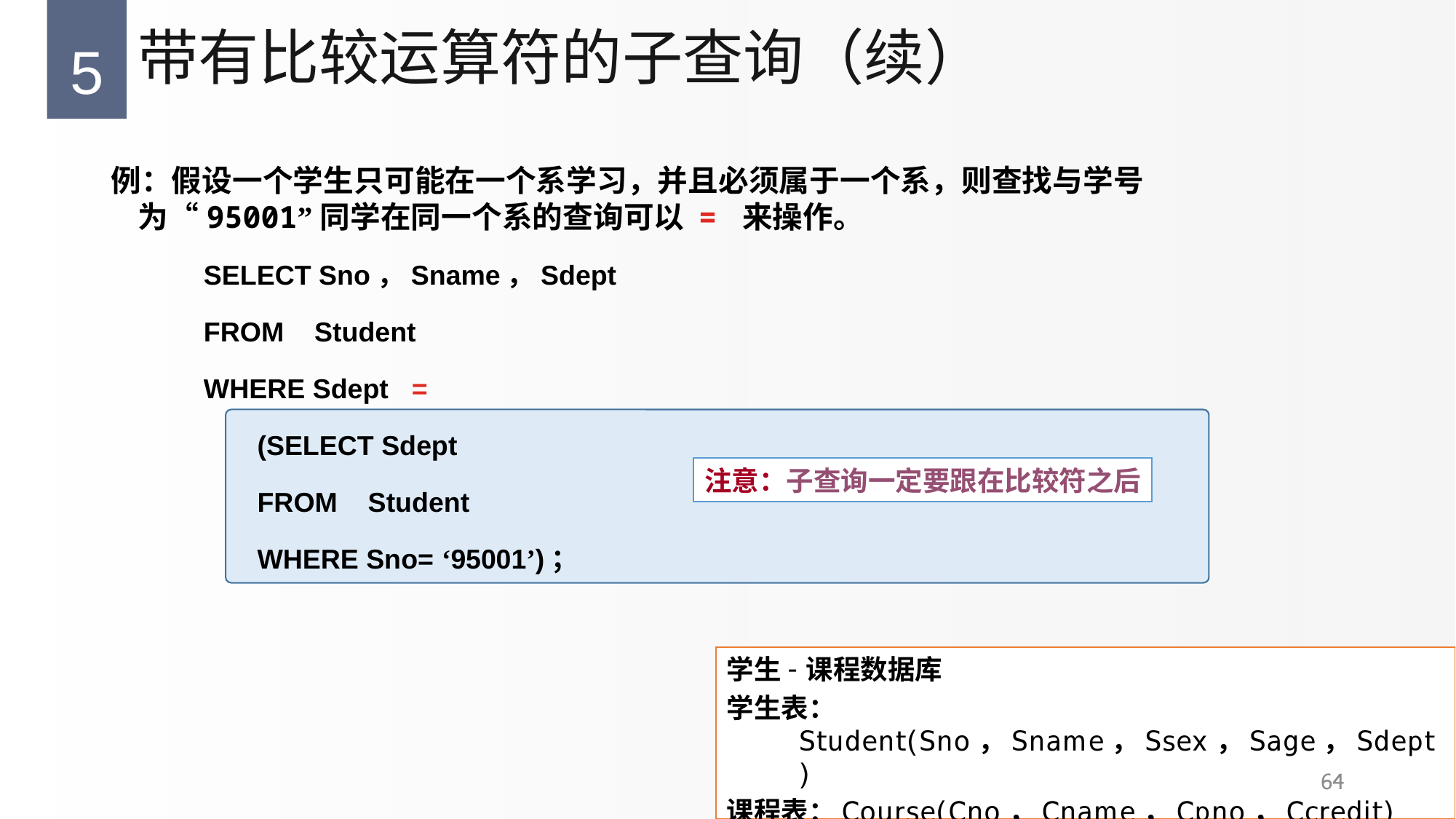

# 带有比较运算符的子查询（续）
例：假设一个学生只可能在一个系学习，并且必须属于一个系，则查找与学号为“95001”同学在同一个系的查询可以 = 来操作。
     SELECT Sno，Sname，Sdept
     FROM    Student
     WHERE Sdept   =
            (SELECT Sdept
            FROM    Student
            WHERE Sno= ‘95001’)；

注意：子查询一定要跟在比较符之后
64